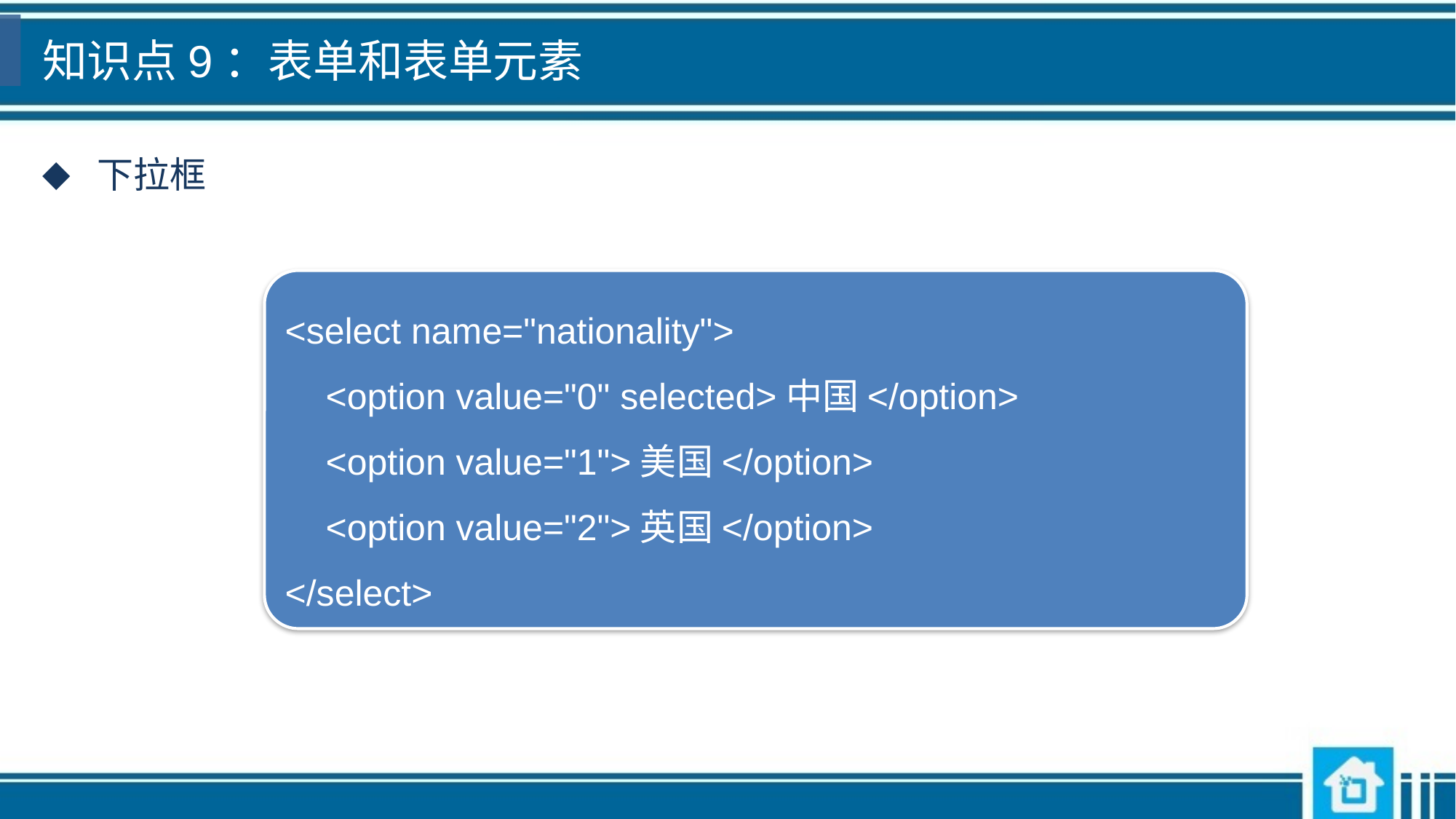

# 知识点9：表单和表单元素
下拉框
<select name="nationality">
    <option value="0" selected>中国</option>
    <option value="1">美国</option>
    <option value="2">英国</option>
</select>